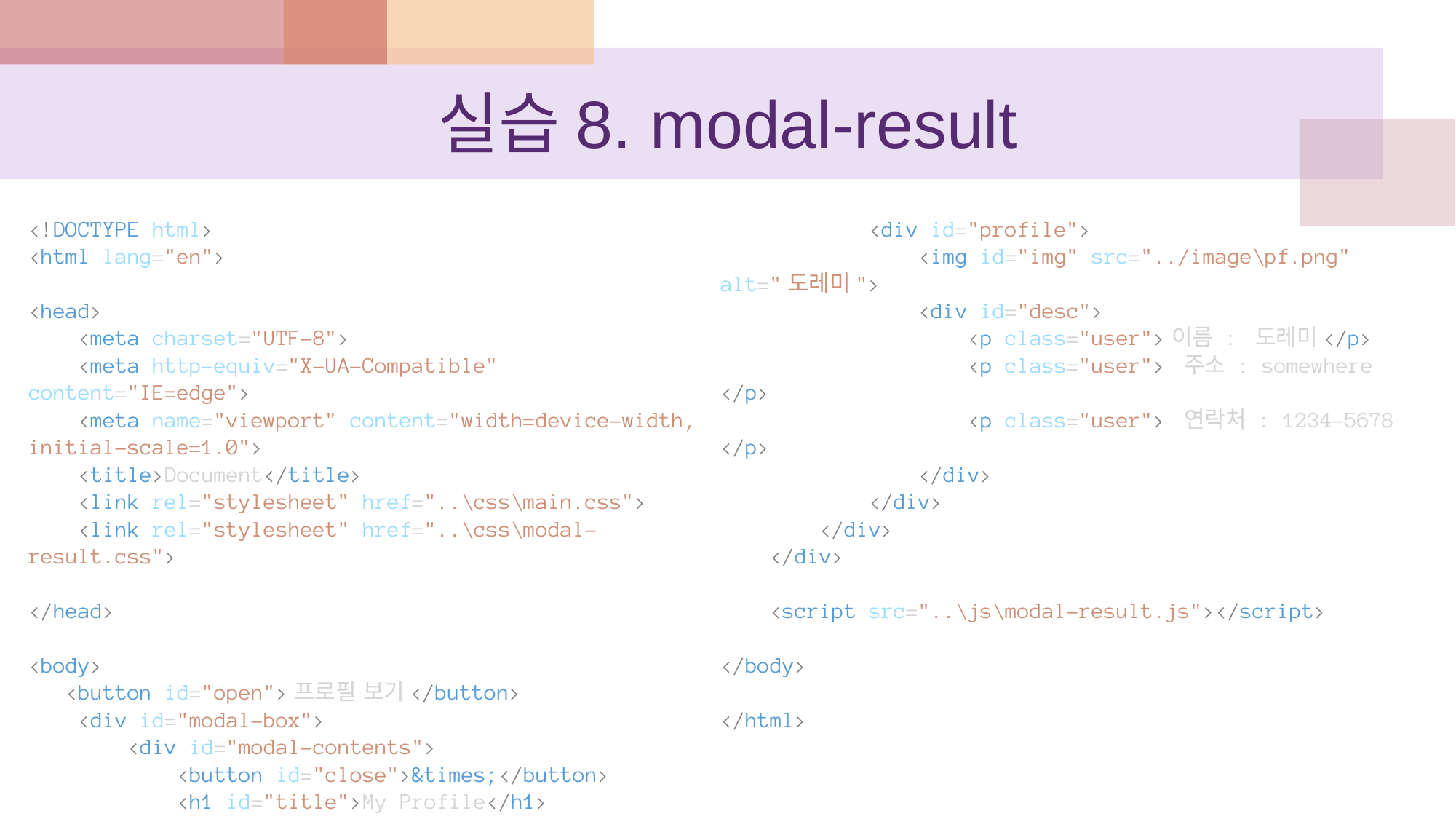

# 실습8. modal-result
<!DOCTYPE html>
<html lang="en">
<head>
    <meta charset="UTF-8">
    <meta http-equiv="X-UA-Compatible" content="IE=edge">
    <meta name="viewport" content="width=device-width, initial-scale=1.0">
    <title>Document</title>
    <link rel="stylesheet" href="..\css\main.css">
    <link rel="stylesheet" href="..\css\modal-result.css">
</head>
<body>
   <button id="open">프로필 보기</button>
    <div id="modal-box">
        <div id="modal-contents">
            <button id="close">&times;</button>
            <h1 id="title">My Profile</h1>
            <div id="profile">
                <img id="img" src="../image\pf.png" alt="도레미">
                <div id="desc">
                    <p class="user">이름 : 도레미</p>
                    <p class="user"> 주소 : somewhere </p>
                    <p class="user"> 연락처 : 1234-5678 </p>
                </div>
            </div>
        </div>
    </div>
    <script src="..\js\modal-result.js"></script>
</body>
</html>